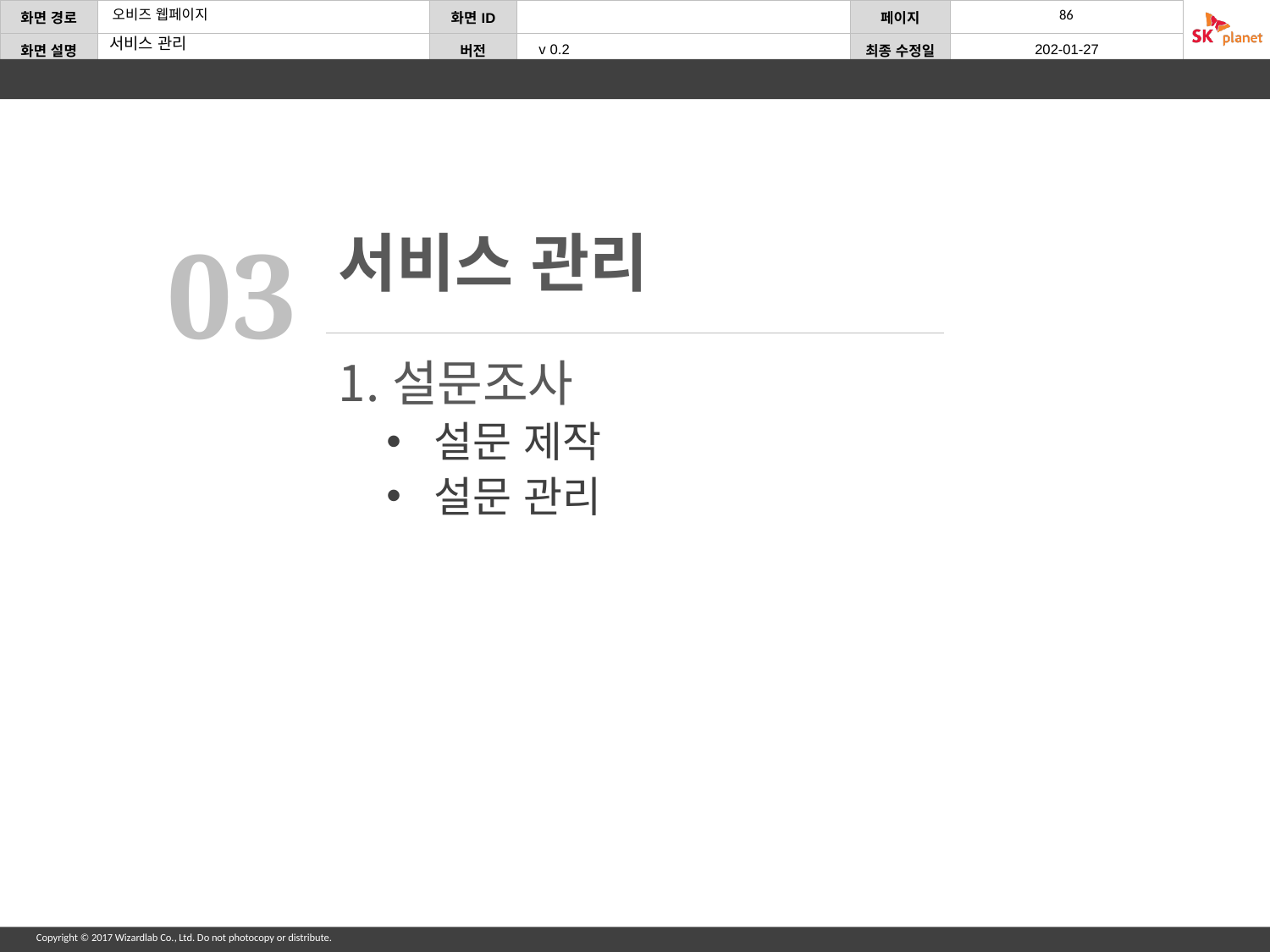

서비스 관리
03
서비스 관리
설문조사
설문 제작
설문 관리